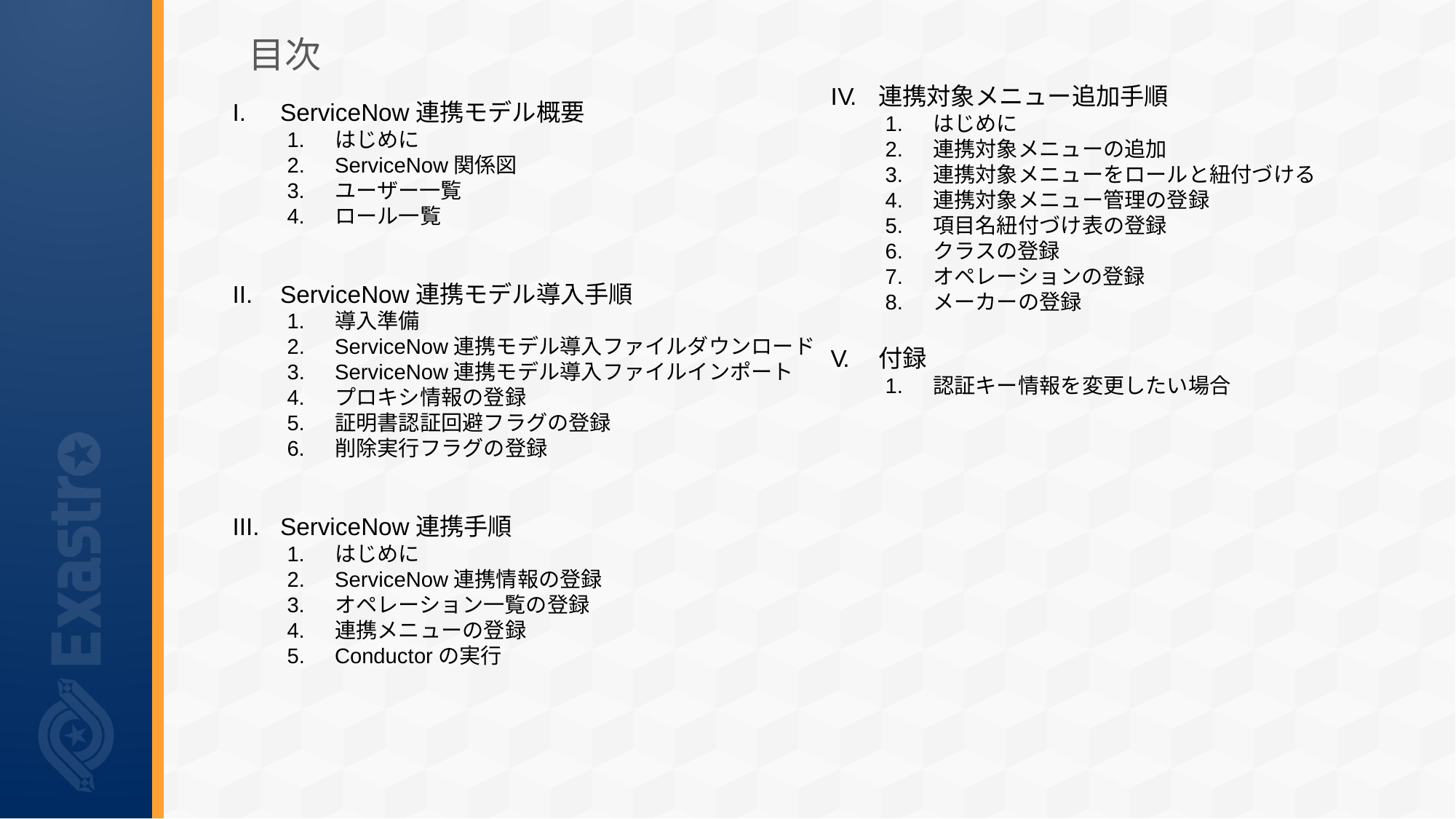

# 目次
連携対象メニュー追加手順
はじめに
連携対象メニューの追加
連携対象メニューをロールと紐付づける
連携対象メニュー管理の登録
項目名紐付づけ表の登録
クラスの登録
オペレーションの登録
メーカーの登録

付録
認証キー情報を変更したい場合

ServiceNow連携モデル概要
はじめに
ServiceNow関係図
ユーザー一覧
ロール一覧

ServiceNow連携モデル導入手順
導入準備
ServiceNow連携モデル導入ファイルダウンロード
ServiceNow連携モデル導入ファイルインポート
プロキシ情報の登録
証明書認証回避フラグの登録
削除実行フラグの登録

ServiceNow連携手順
はじめに
ServiceNow連携情報の登録
オペレーション一覧の登録
連携メニューの登録
Conductorの実行